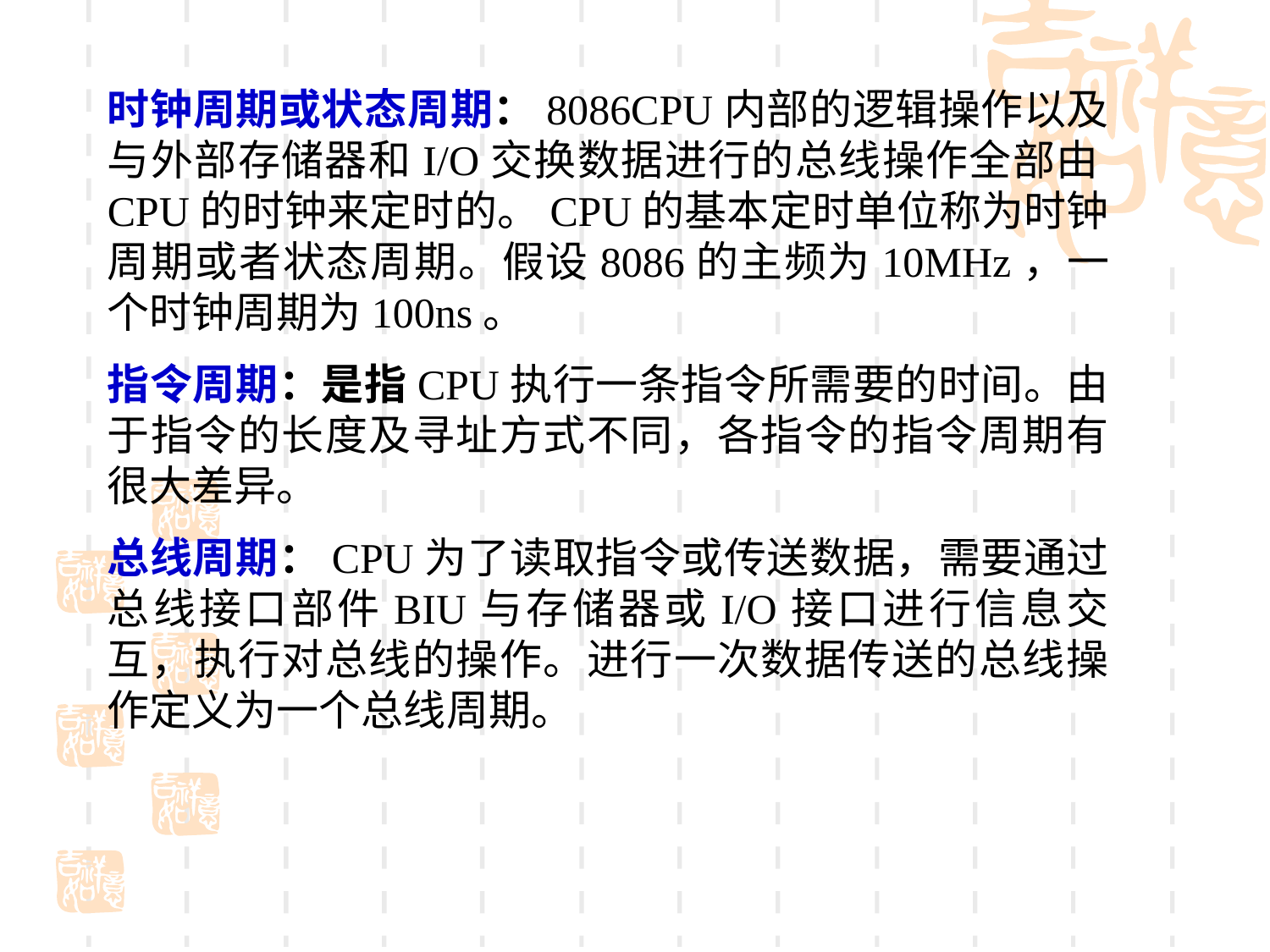

时钟周期或状态周期：8086CPU内部的逻辑操作以及与外部存储器和I/O交换数据进行的总线操作全部由CPU的时钟来定时的。CPU的基本定时单位称为时钟周期或者状态周期。假设8086的主频为10MHz，一个时钟周期为100ns。
指令周期：是指CPU执行一条指令所需要的时间。由于指令的长度及寻址方式不同，各指令的指令周期有很大差异。
总线周期：CPU为了读取指令或传送数据，需要通过总线接口部件BIU与存储器或I/O接口进行信息交互，执行对总线的操作。进行一次数据传送的总线操作定义为一个总线周期。